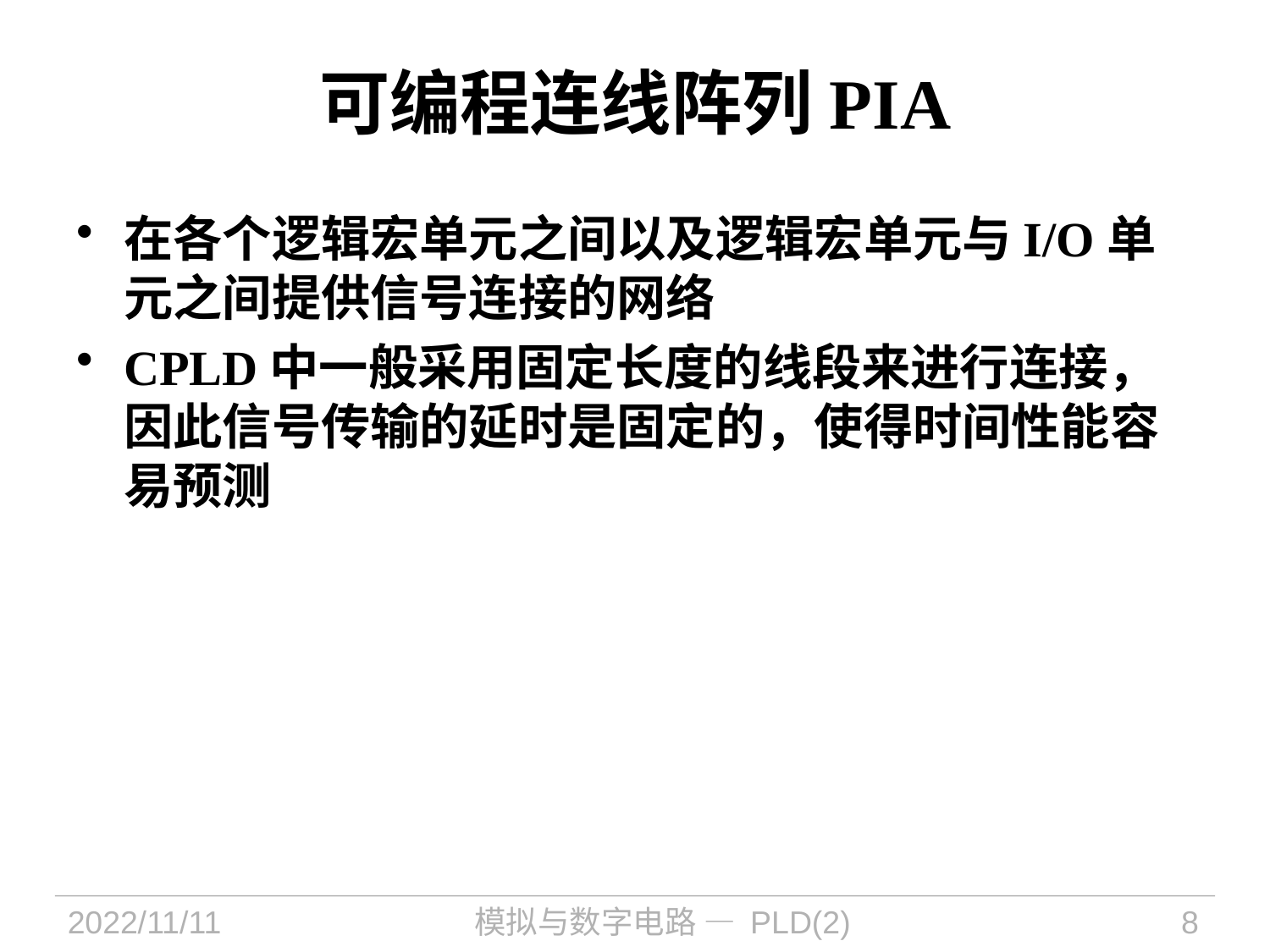

# 可编程连线阵列PIA
在各个逻辑宏单元之间以及逻辑宏单元与I/O单元之间提供信号连接的网络
CPLD中一般采用固定长度的线段来进行连接，因此信号传输的延时是固定的，使得时间性能容易预测
2022/11/11
模拟与数字电路 — PLD(2)
8